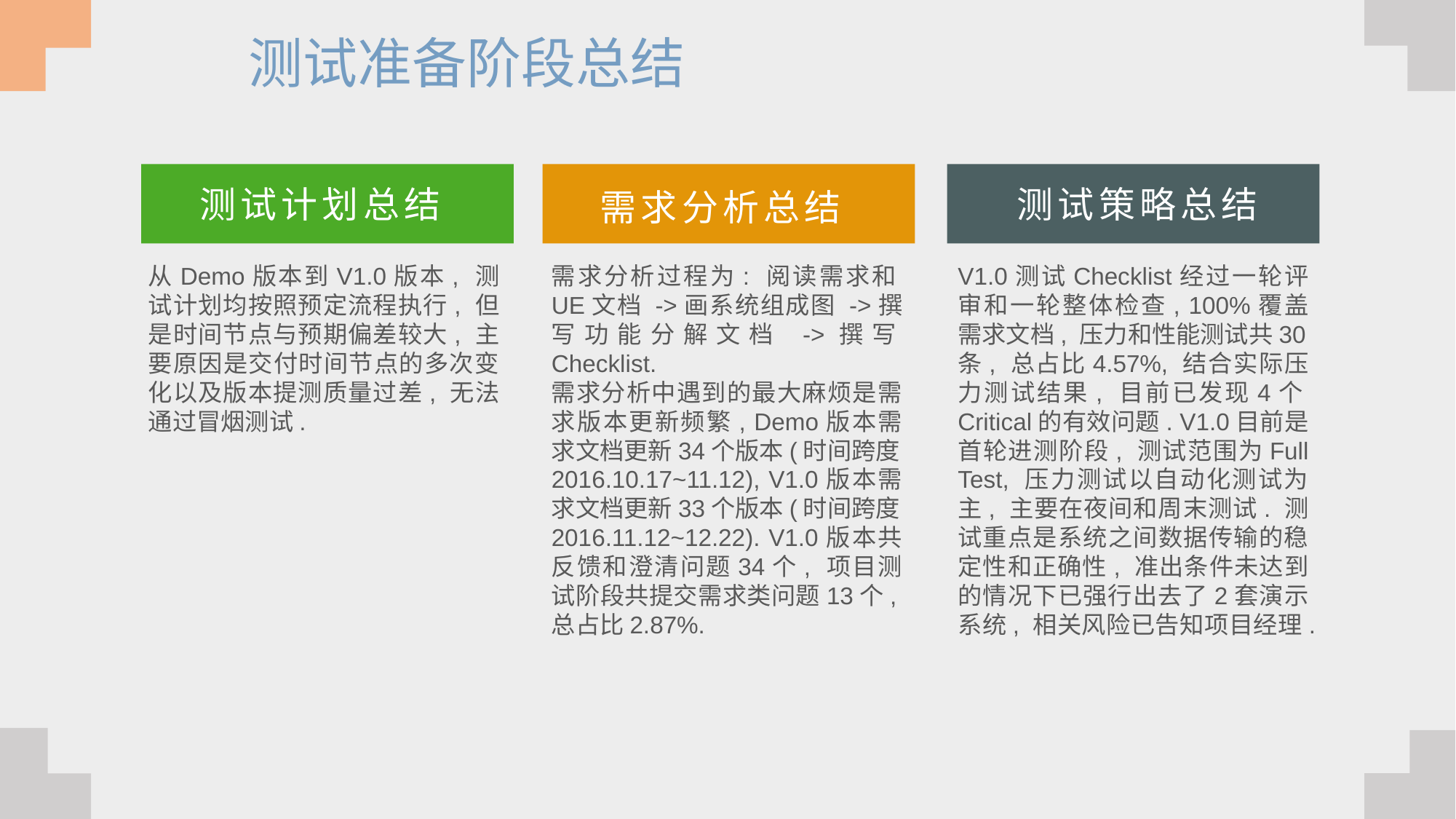

测试准备阶段总结

测试策略总结
测试计划总结
需求分析总结
从Demo版本到V1.0版本, 测试计划均按照预定流程执行, 但是时间节点与预期偏差较大, 主要原因是交付时间节点的多次变化以及版本提测质量过差, 无法通过冒烟测试.
需求分析过程为: 阅读需求和UE文档 ->画系统组成图 ->撰写功能分解文档 ->撰写Checklist.
需求分析中遇到的最大麻烦是需求版本更新频繁, Demo版本需求文档更新34个版本(时间跨度2016.10.17~11.12), V1.0版本需求文档更新33个版本(时间跨度2016.11.12~12.22). V1.0版本共反馈和澄清问题34个, 项目测试阶段共提交需求类问题13个,总占比2.87%.
V1.0测试Checklist经过一轮评审和一轮整体检查, 100%覆盖需求文档, 压力和性能测试共30条, 总占比4.57%, 结合实际压力测试结果, 目前已发现4个Critical的有效问题. V1.0目前是首轮进测阶段, 测试范围为Full Test, 压力测试以自动化测试为主, 主要在夜间和周末测试. 测试重点是系统之间数据传输的稳定性和正确性, 准出条件未达到的情况下已强行出去了2套演示系统, 相关风险已告知项目经理.